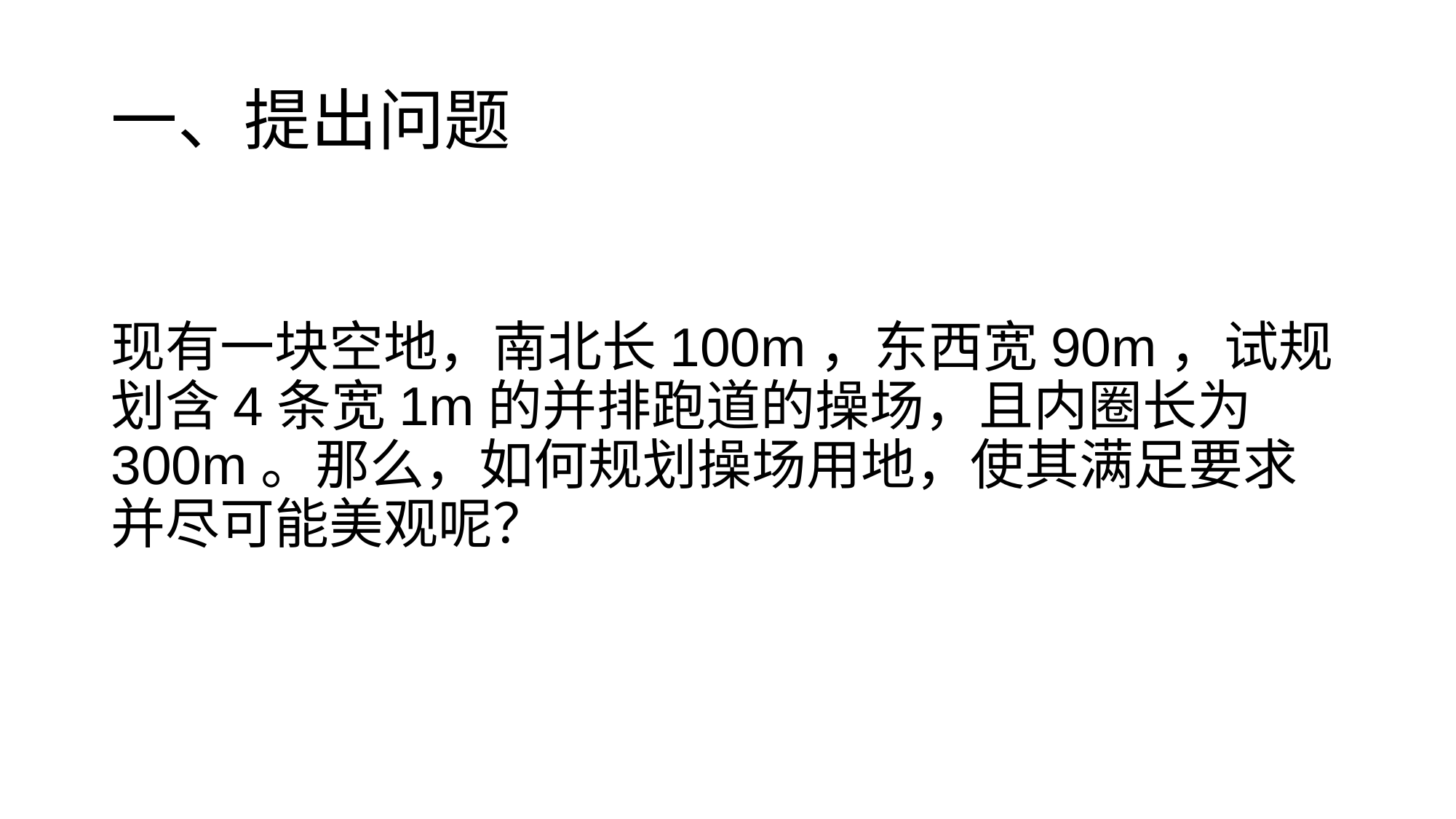

# 一、提出问题
现有一块空地，南北长100m，东西宽90m，试规划含4条宽1m的并排跑道的操场，且内圈长为300m。那么，如何规划操场用地，使其满足要求并尽可能美观呢？